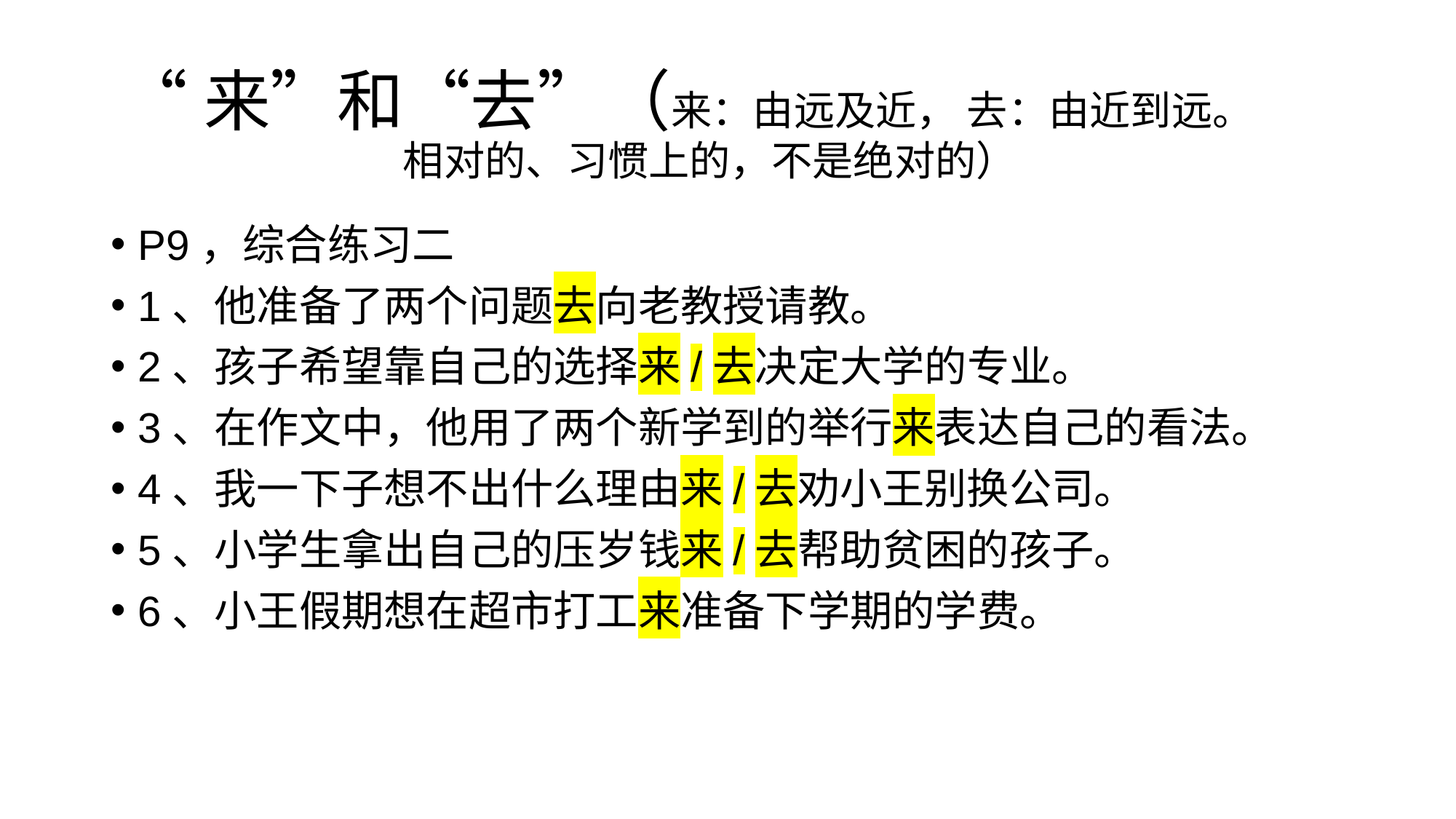

# “来”和“去”（来：由远及近， 去：由近到远。 相对的、习惯上的，不是绝对的）
P9，综合练习二
1、他准备了两个问题去向老教授请教。
2、孩子希望靠自己的选择来/去决定大学的专业。
3、在作文中，他用了两个新学到的举行来表达自己的看法。
4、我一下子想不出什么理由来/去劝小王别换公司。
5、小学生拿出自己的压岁钱来/去帮助贫困的孩子。
6、小王假期想在超市打工来准备下学期的学费。